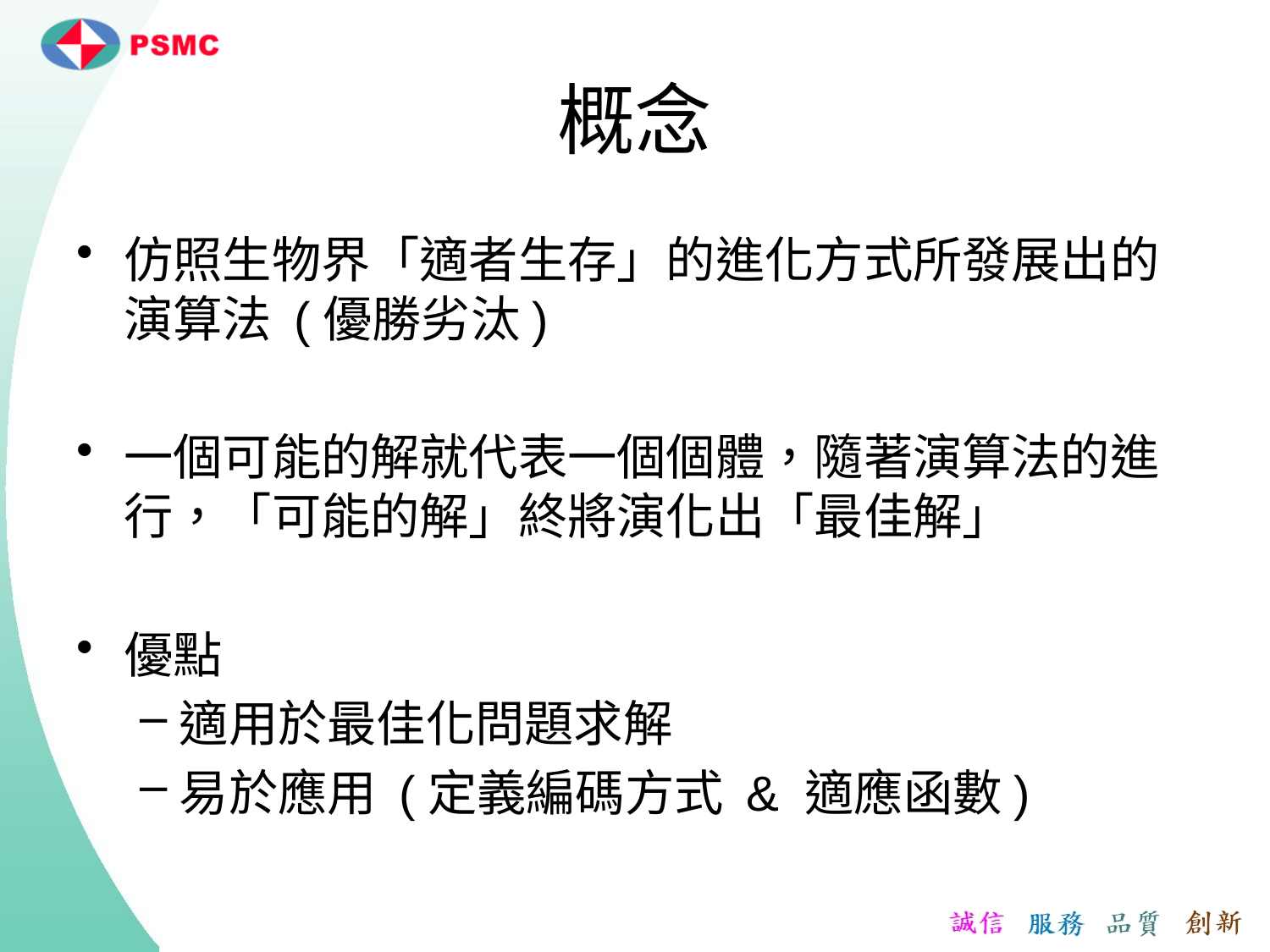

# 概念
仿照生物界「適者生存」的進化方式所發展出的演算法 (優勝劣汰)

一個可能的解就代表一個個體，隨著演算法的進行，「可能的解」終將演化出「最佳解」

優點
適用於最佳化問題求解
易於應用 (定義編碼方式 & 適應函數)